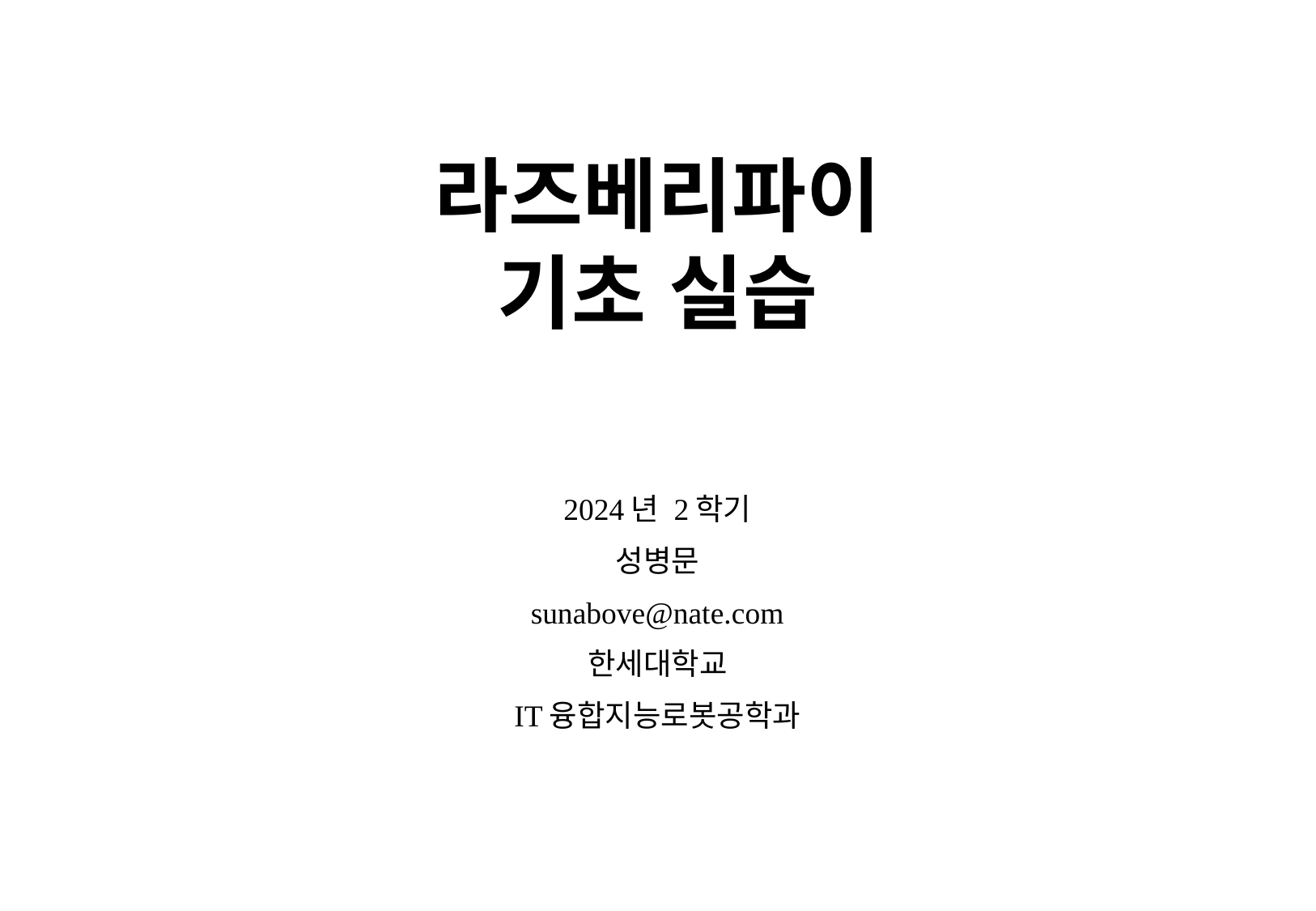

# 라즈베리파이 기초 실습
2024년 2학기
성병문
sunabove@nate.com
한세대학교
IT융합지능로봇공학과